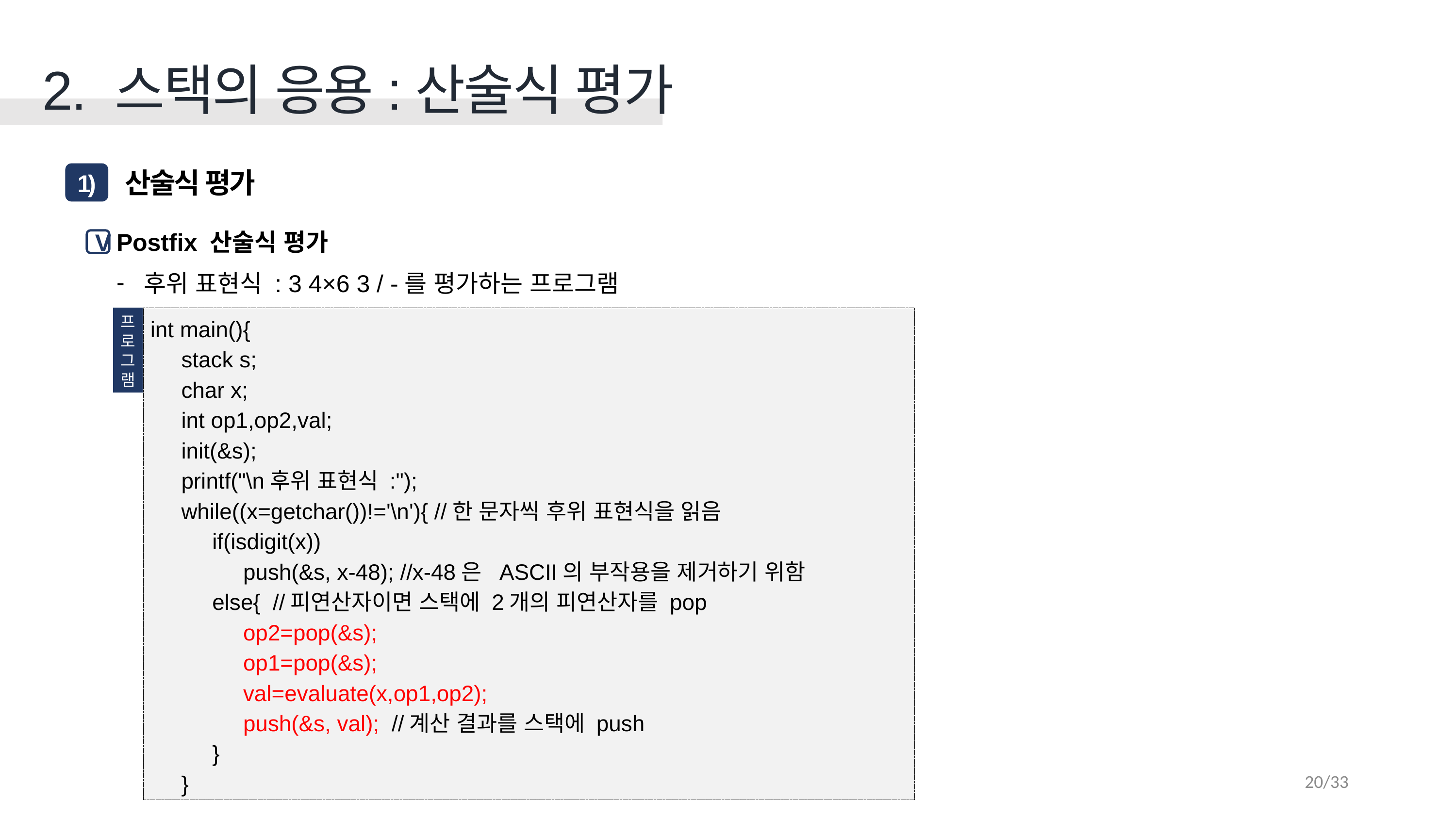

2. 스택의 응용:산술식 평가

 산술식 평가
1)
Postfix 산술식 평가

후위 표현식 : 3 4×6 3 / -를 평가하는 프로그램

V
프
로
그
램
int main(){
     stack s;
     char x;
     int op1,op2,val;
     init(&s);
     printf("\n후위 표현식 :");
     while((x=getchar())!='\n'){ //한 문자씩 후위 표현식을 읽음
          if(isdigit(x))
               push(&s, x-48); //x-48은  ASCII의 부작용을 제거하기 위함
          else{  //피연산자이면 스택에 2개의 피연산자를 pop
               op2=pop(&s);
               op1=pop(&s);
               val=evaluate(x,op1,op2);
               push(&s, val);  //계산 결과를 스택에 push
          }
     }
20/33